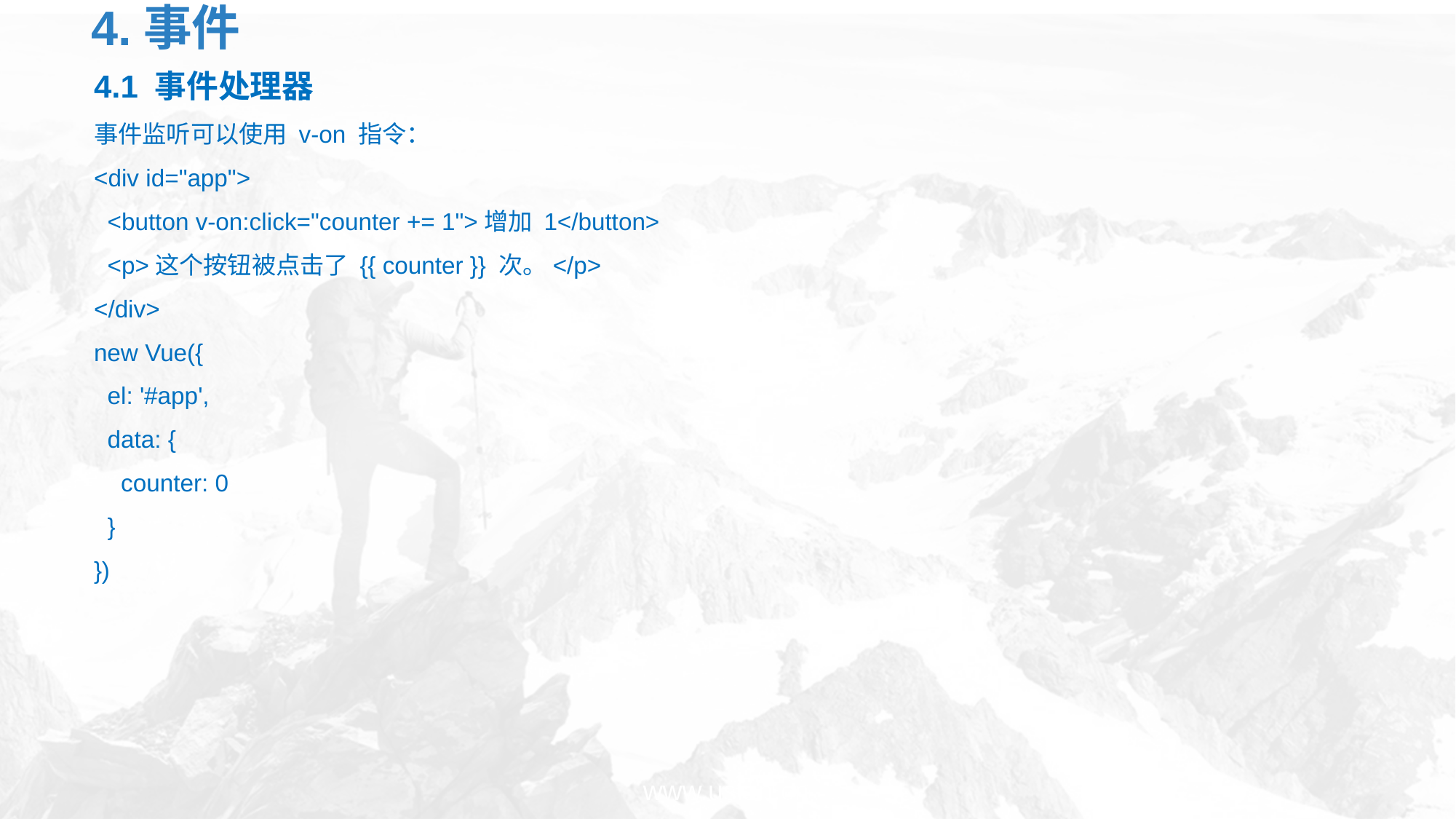

# 4.事件
4.1 事件处理器
事件监听可以使用 v-on 指令：
<div id="app">
  <button v-on:click="counter += 1">增加 1</button>
  <p>这个按钮被点击了 {{ counter }} 次。</p>
</div>
new Vue({
  el: '#app',
  data: {
    counter: 0
  }
})
www.usian.cn